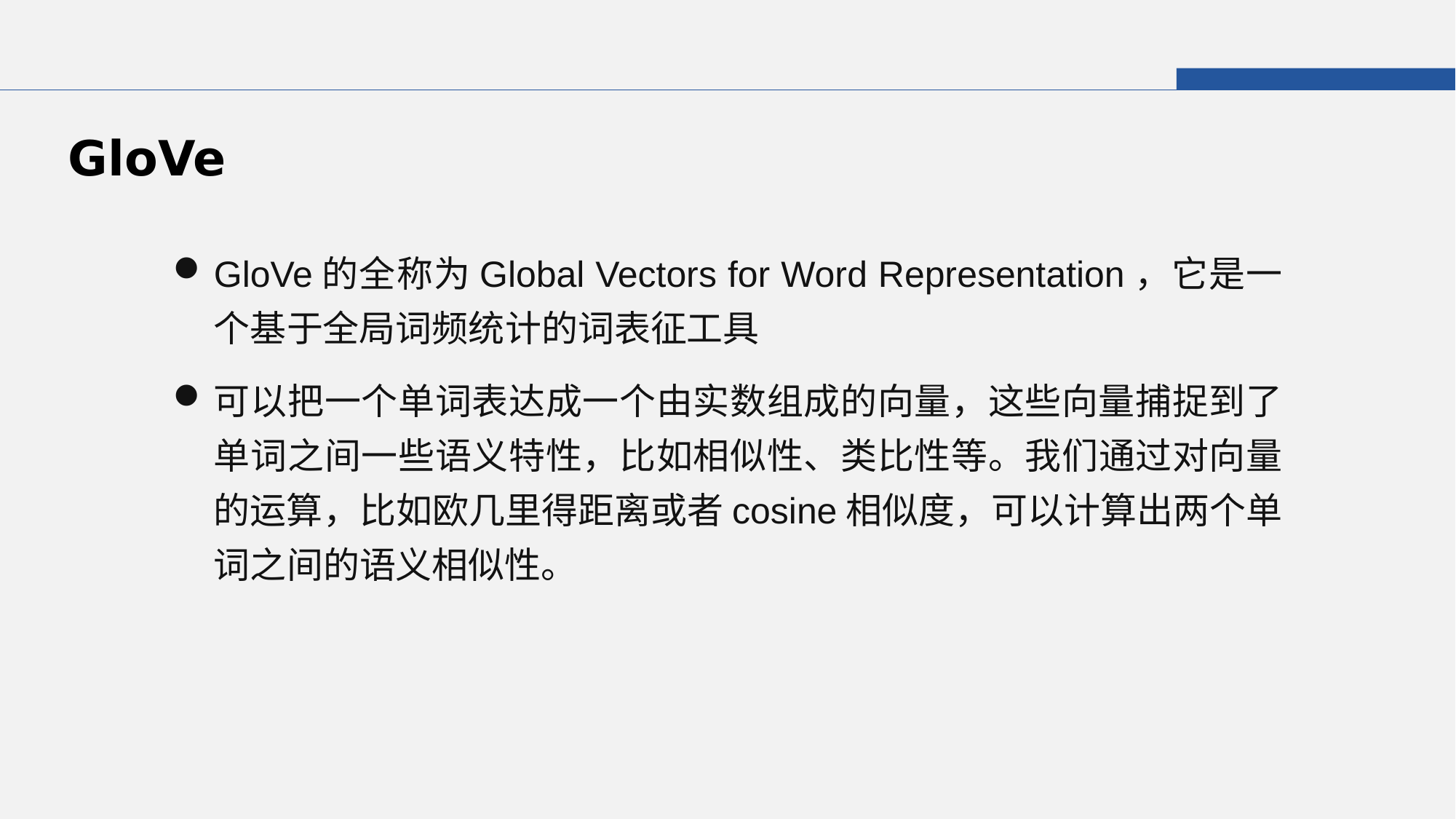

GloVe
GloVe的全称为Global Vectors for Word Representation，它是一个基于全局词频统计的词表征工具
可以把一个单词表达成一个由实数组成的向量，这些向量捕捉到了单词之间一些语义特性，比如相似性、类比性等。我们通过对向量的运算，比如欧几里得距离或者cosine相似度，可以计算出两个单词之间的语义相似性。